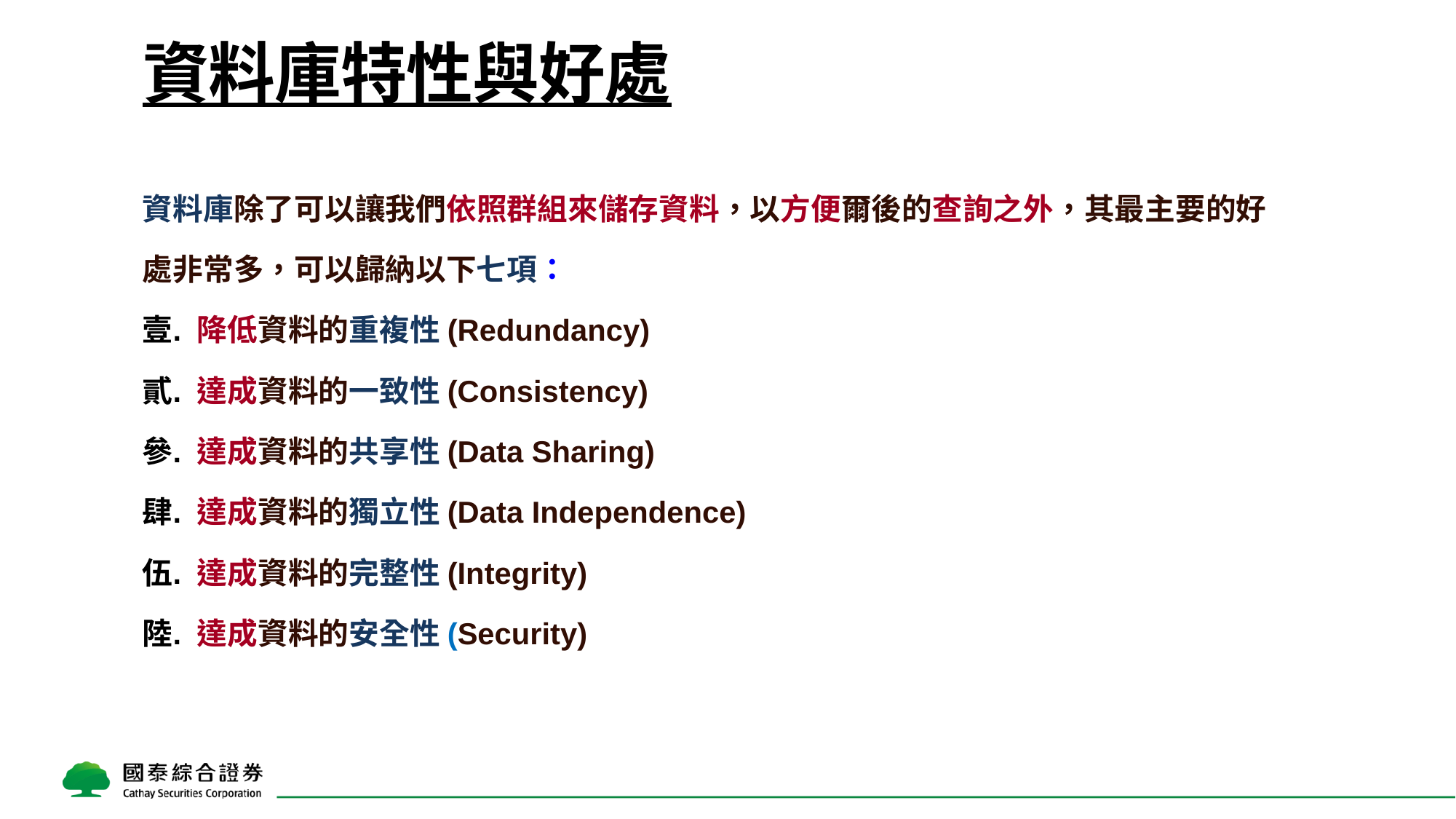

資料庫特性與好處
資料庫除了可以讓我們依照群組來儲存資料，以方便爾後的查詢之外，其最主要的好處非常多，可以歸納以下七項：
降低資料的重複性(Redundancy)
達成資料的一致性(Consistency)
達成資料的共享性(Data Sharing)
達成資料的獨立性(Data Independence)
達成資料的完整性(Integrity)
達成資料的安全性(Security)